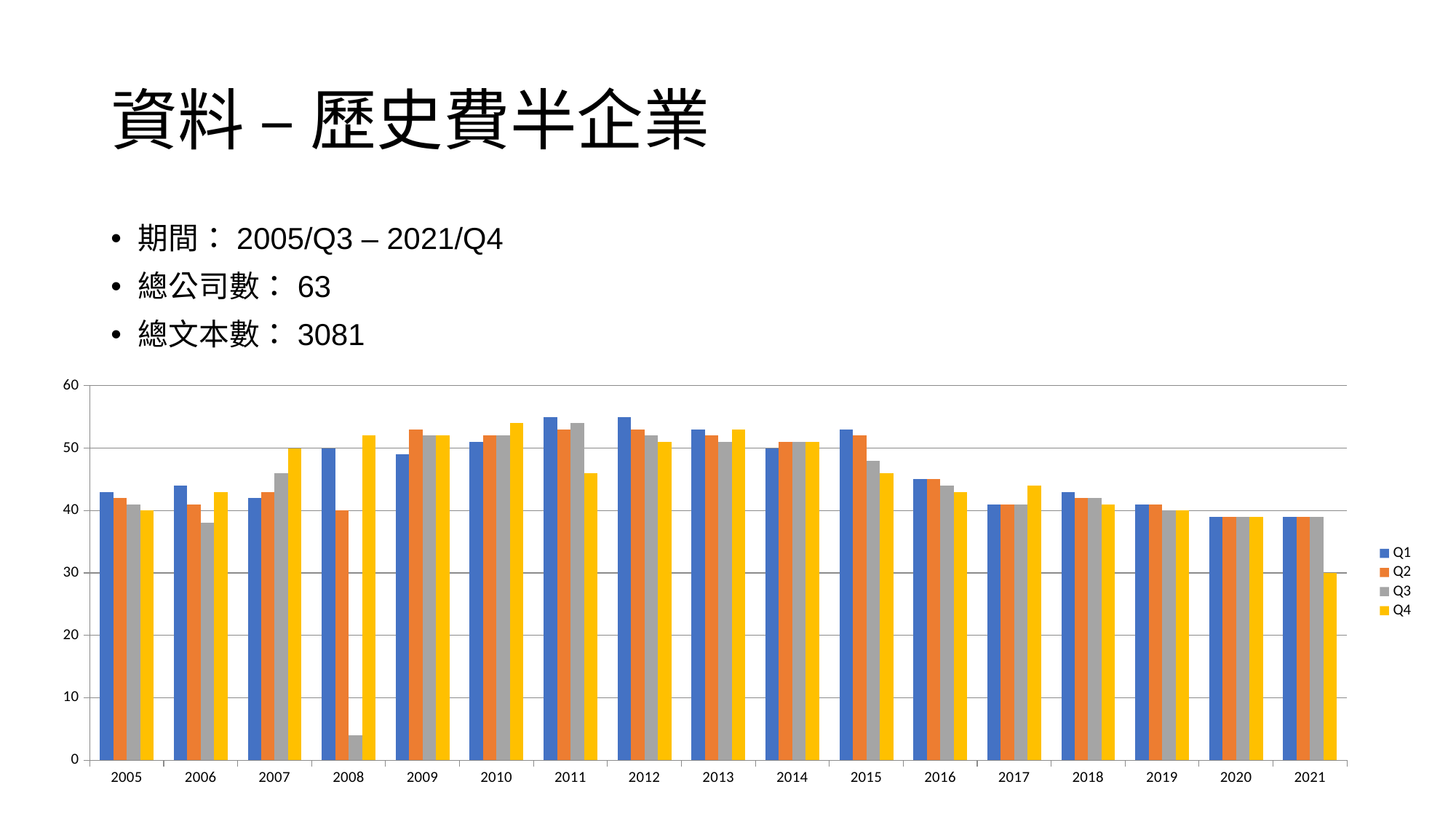

# 資料 – 歷史費半企業
期間：2005/Q3 – 2021/Q4
總公司數：63
總文本數：3081

### Chart

| Category | Q1 | Q2 | Q3 | Q4 |
|---|---|---|---|---|
| 2005 | 43.0 | 42.0 | 41.0 | 40.0 |
| 2006 | 44.0 | 41.0 | 38.0 | 43.0 |
| 2007 | 42.0 | 43.0 | 46.0 | 50.0 |
| 2008 | 50.0 | 40.0 | 4.0 | 52.0 |
| 2009 | 49.0 | 53.0 | 52.0 | 52.0 |
| 2010 | 51.0 | 52.0 | 52.0 | 54.0 |
| 2011 | 55.0 | 53.0 | 54.0 | 46.0 |
| 2012 | 55.0 | 53.0 | 52.0 | 51.0 |
| 2013 | 53.0 | 52.0 | 51.0 | 53.0 |
| 2014 | 50.0 | 51.0 | 51.0 | 51.0 |
| 2015 | 53.0 | 52.0 | 48.0 | 46.0 |
| 2016 | 45.0 | 45.0 | 44.0 | 43.0 |
| 2017 | 41.0 | 41.0 | 41.0 | 44.0 |
| 2018 | 43.0 | 42.0 | 42.0 | 41.0 |
| 2019 | 41.0 | 41.0 | 40.0 | 40.0 |
| 2020 | 39.0 | 39.0 | 39.0 | 39.0 |
| 2021 | 39.0 | 39.0 | 39.0 | 30.0 |